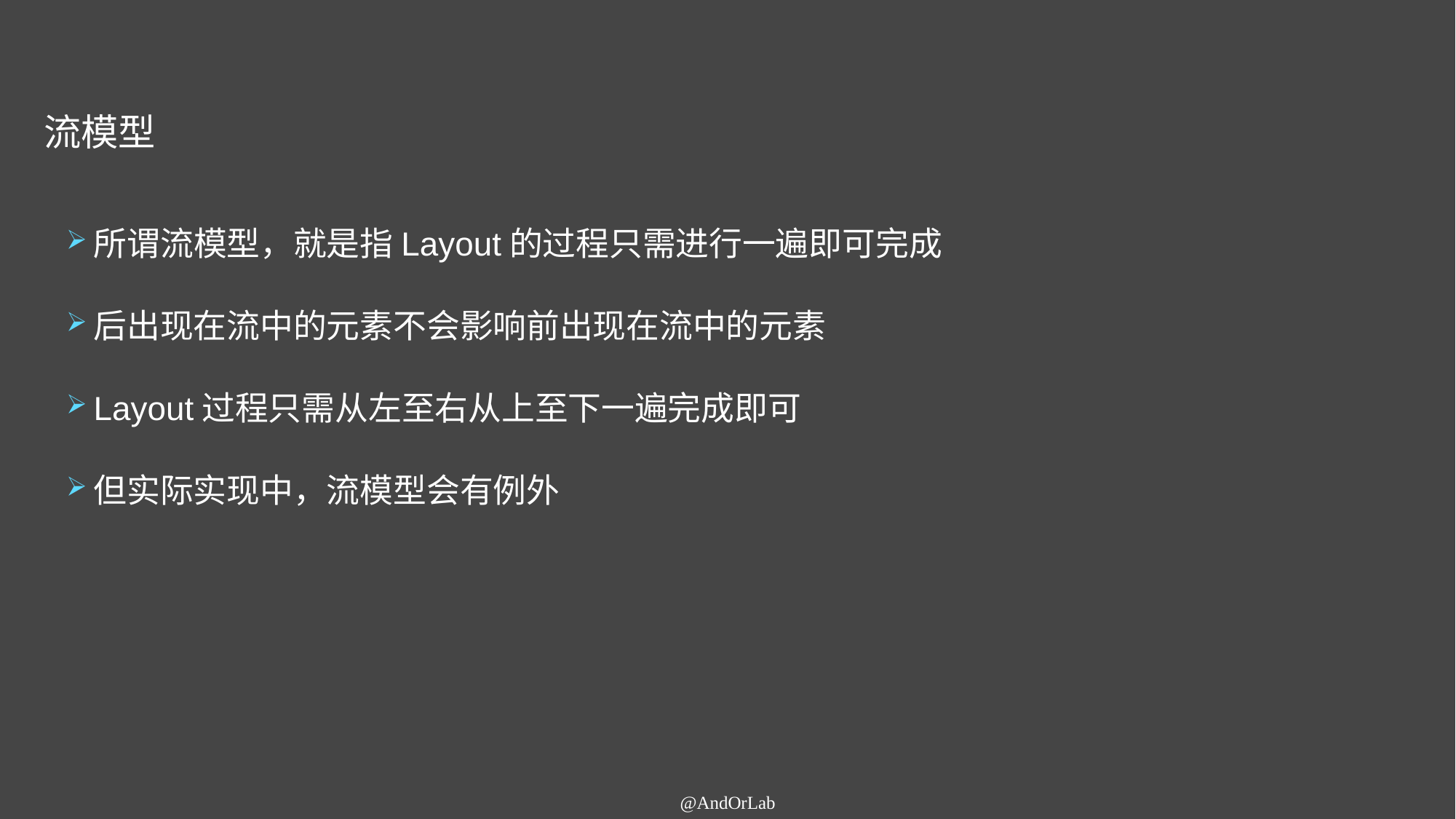

流模型

所谓流模型，就是指Layout的过程只需进行一遍即可完成

后出现在流中的元素不会影响前出现在流中的元素

Layout过程只需从左至右从上至下一遍完成即可

但实际实现中，流模型会有例外
@AndOrLab